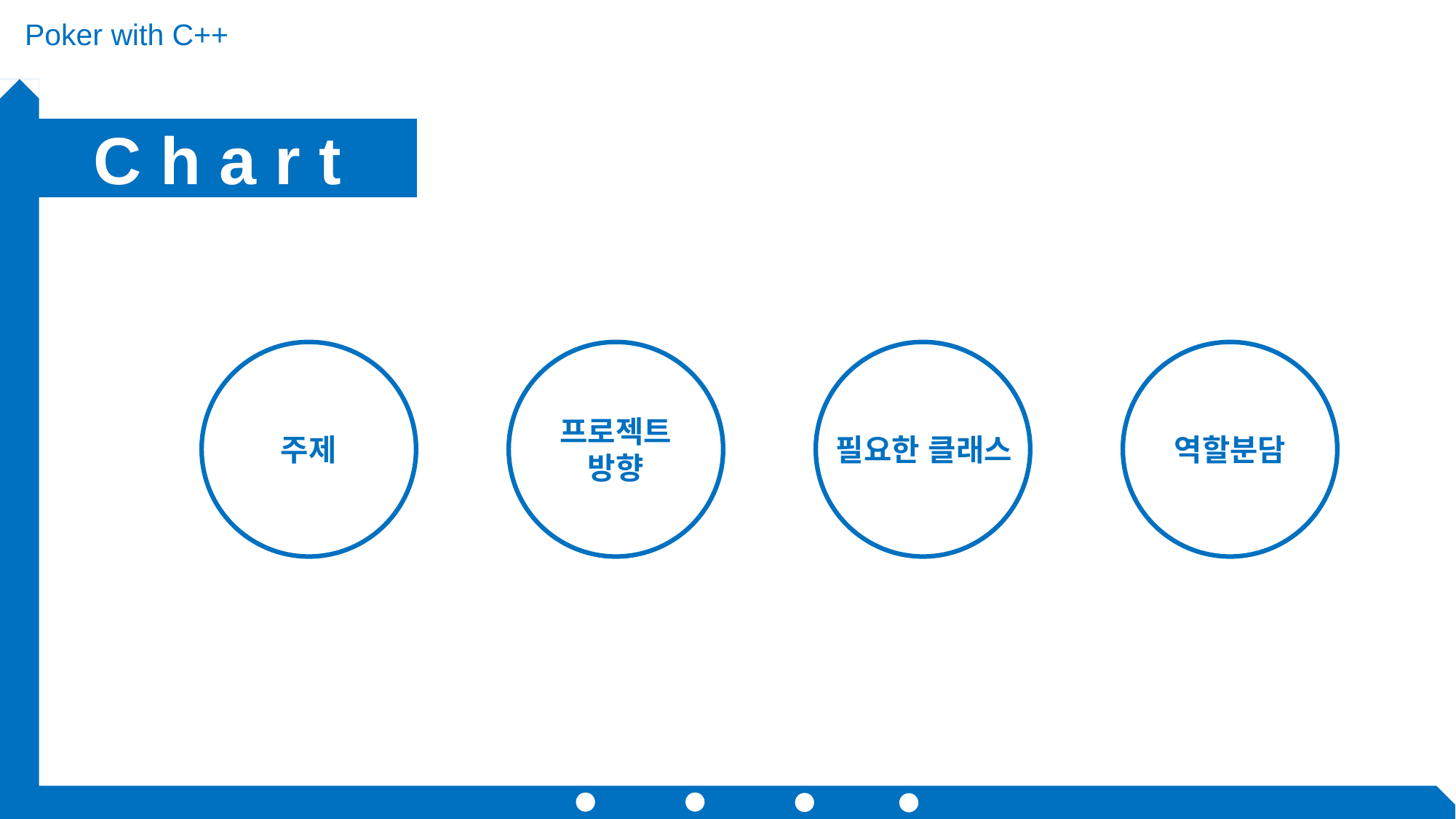

C h a r t

주제
프로젝트 방향
역할분담
필요한 클래스